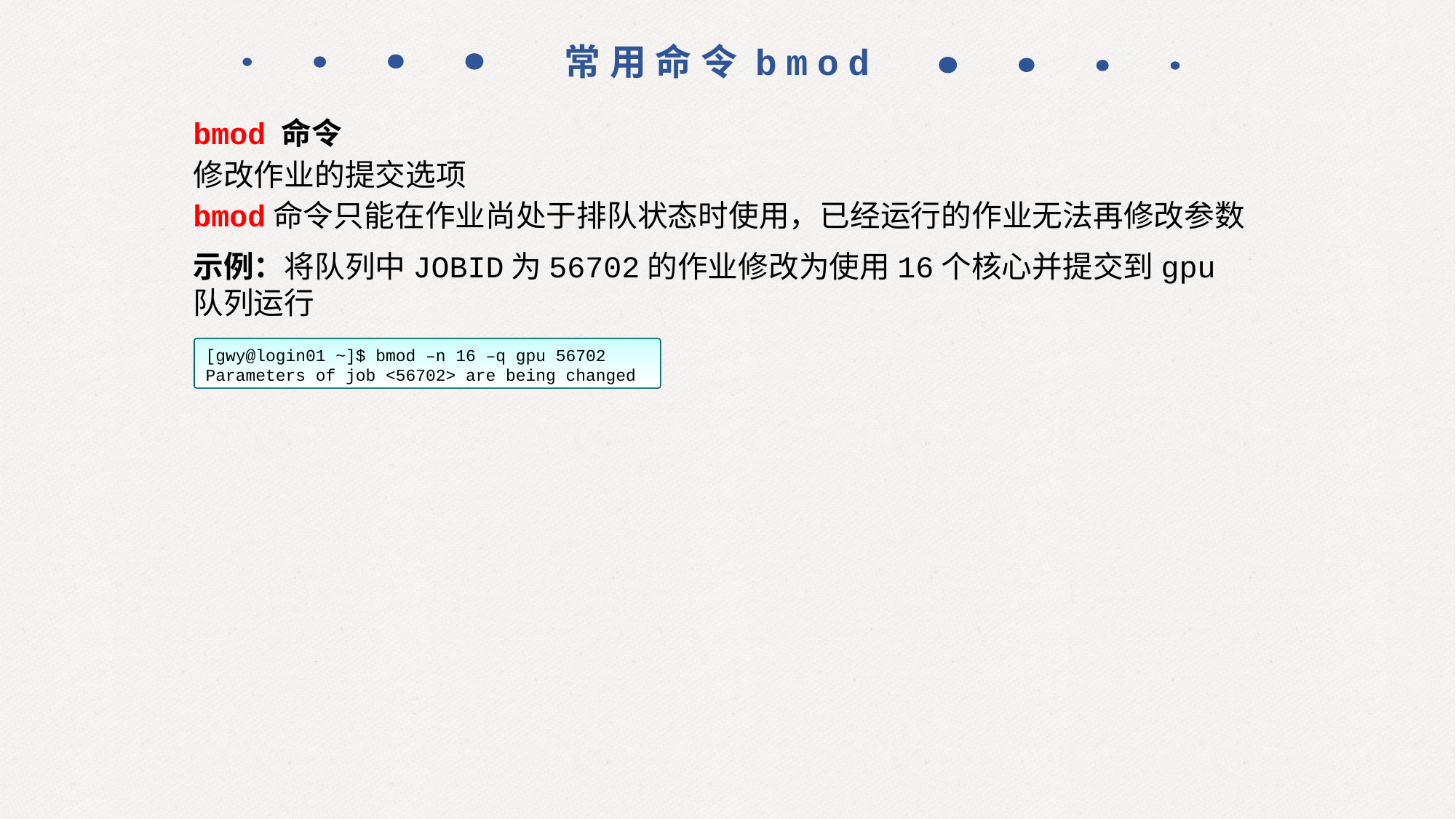

常用命令bmod

bmod 命令
修改作业的提交选项
bmod命令只能在作业尚处于排队状态时使用，已经运行的作业无法再修改参数
示例：将队列中JOBID为56702的作业修改为使用16个核心并提交到gpu队列运行
[gwy@login01 ~]$ bmod –n 16 –q gpu 56702
Parameters of job <56702> are being changed